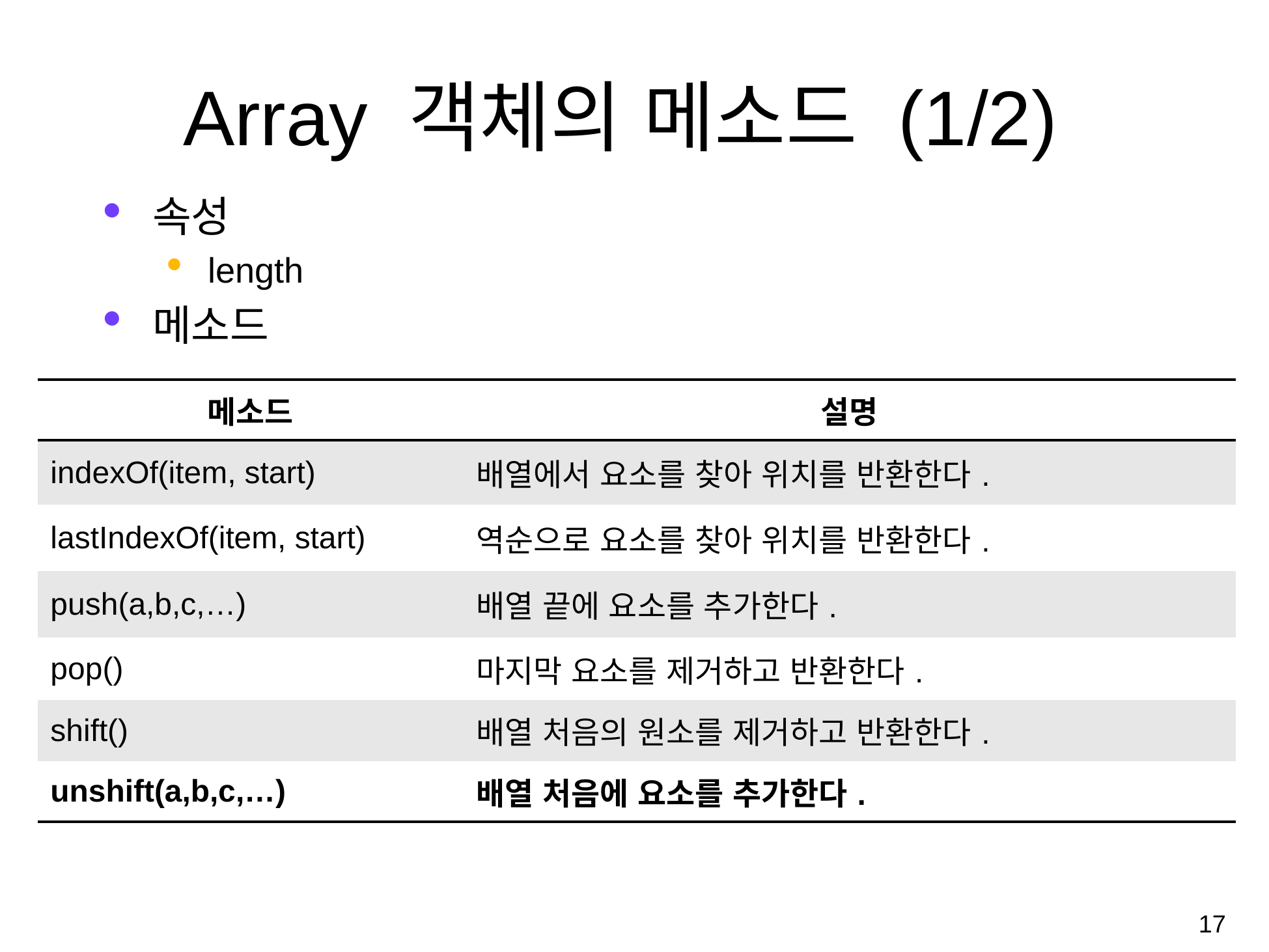

# Array 객체의 메소드 (1/2)
속성
length
메소드

| 메소드 | 설명 |
| --- | --- |
| indexOf(item, start) | 배열에서 요소를 찾아 위치를 반환한다. |
| lastIndexOf(item, start) | 역순으로 요소를 찾아 위치를 반환한다. |
| push(a,b,c,…) | 배열 끝에 요소를 추가한다. |
| pop() | 마지막 요소를 제거하고 반환한다. |
| shift() | 배열 처음의 원소를 제거하고 반환한다. |
| unshift(a,b,c,…) | 배열 처음에 요소를 추가한다. |
17